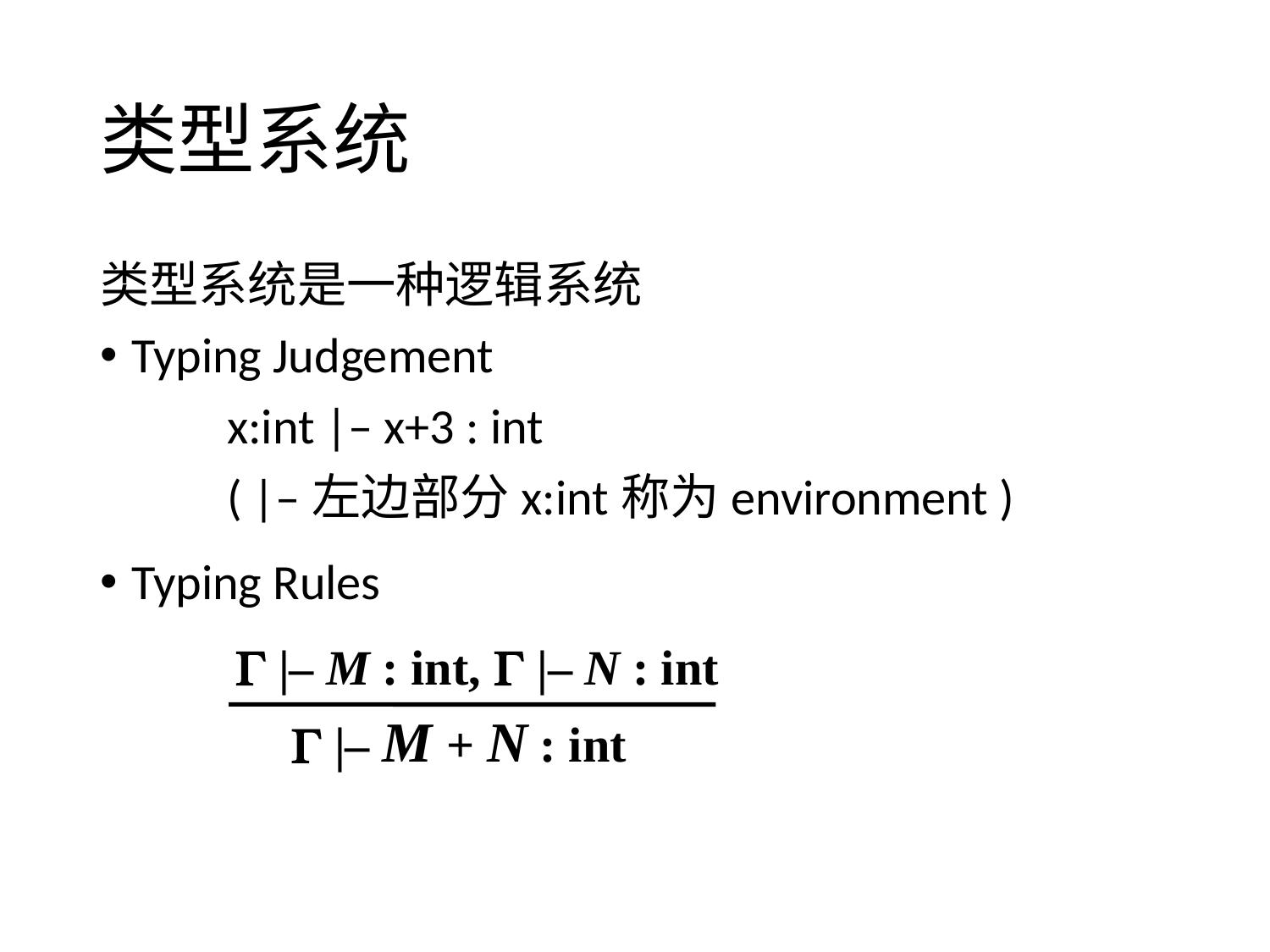

# 类型系统
类型系统是一种逻辑系统
Typing Judgement
	x:int |– x+3 : int
	( |–左边部分x:int称为environment )
Typing Rules
  Γ |– M : int, Γ |– N : int
Γ |– M + N : int